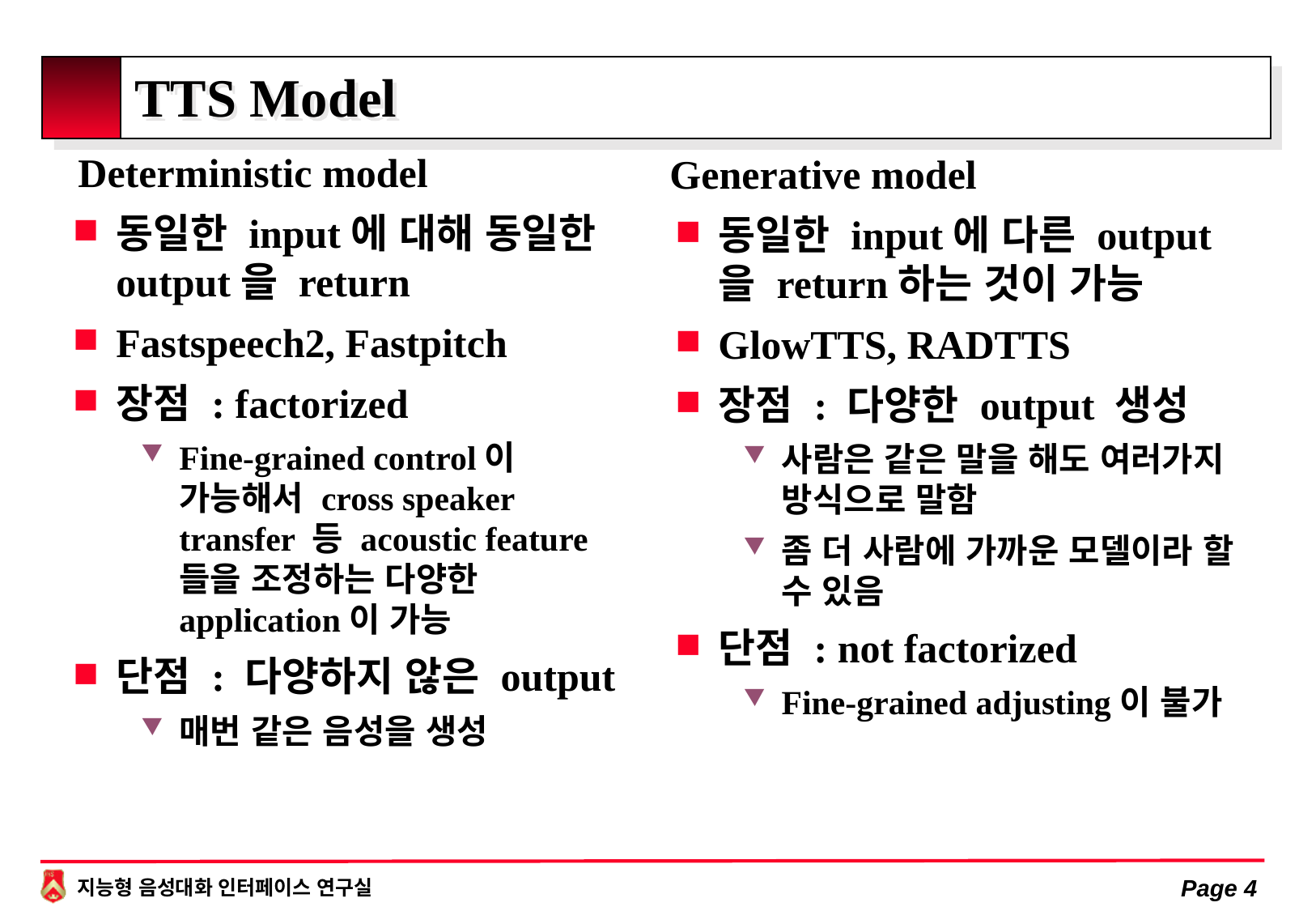

# TTS Model
Generative model
Deterministic model
동일한 input에 대해 동일한 output을 return
Fastspeech2, Fastpitch
장점 : factorized
Fine-grained control이 가능해서 cross speaker transfer 등 acoustic feature들을 조정하는 다양한 application이 가능
단점 : 다양하지 않은 output
매번 같은 음성을 생성

동일한 input에 다른 output을 return하는 것이 가능
GlowTTS, RADTTS
장점 : 다양한 output 생성
사람은 같은 말을 해도 여러가지 방식으로 말함
좀 더 사람에 가까운 모델이라 할 수 있음
단점 : not factorized
Fine-grained adjusting이 불가

Page 4